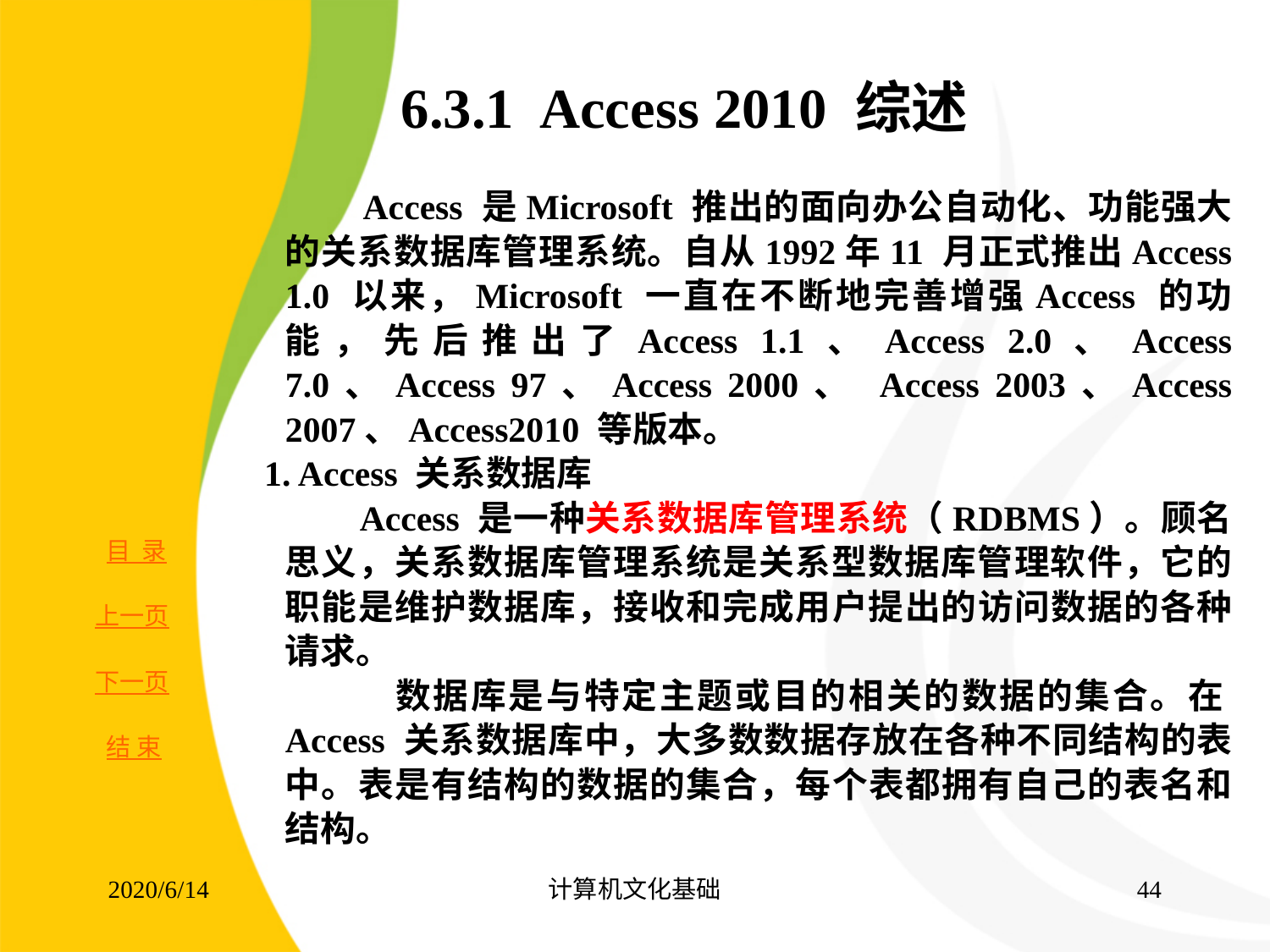

# 6.3.1  Access 2010 综述
             Access 是Microsoft 推出的面向办公自动化、功能强大的关系数据库管理系统。自从1992年11 月正式推出Access 1.0 以来，Microsoft 一直在不断地完善增强Access 的功能，先后推出了Access 1.1、Access 2.0、Access 7.0、Access 97、Access 2000、 Access 2003、Access 2007、Access2010 等版本。
   1. Access 关系数据库
             Access 是一种关系数据库管理系统（RDBMS）。顾名思义，关系数据库管理系统是关系型数据库管理软件，它的职能是维护数据库，接收和完成用户提出的访问数据的各种请求。
              数据库是与特定主题或目的相关的数据的集合。在Access 关系数据库中，大多数数据存放在各种不同结构的表中。表是有结构的数据的集合，每个表都拥有自己的表名和结构。
2020/6/14
计算机文化基础
44